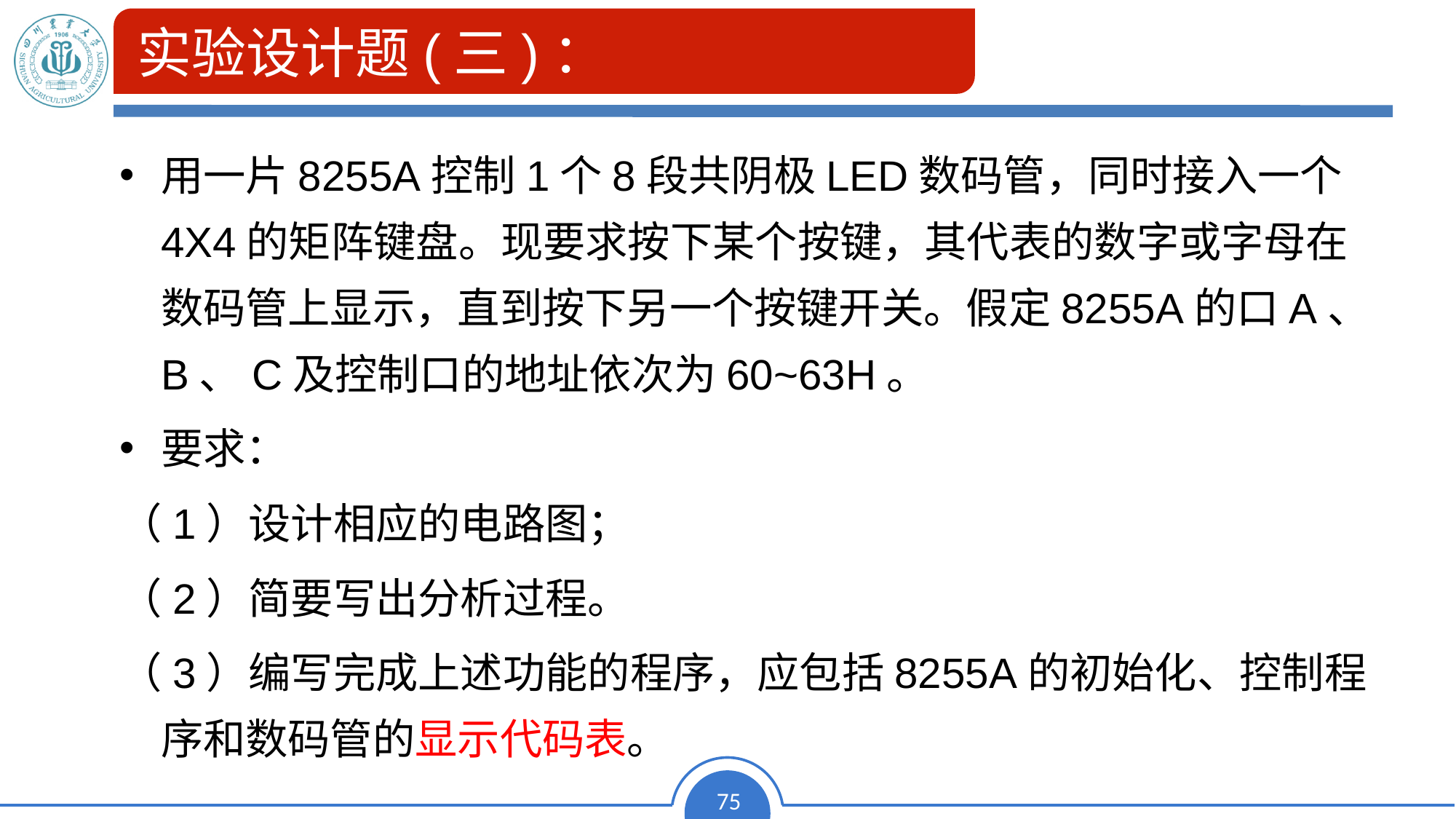

# 实验设计题(三)：
用一片8255A控制1个8段共阴极LED数码管，同时接入一个4X4的矩阵键盘。现要求按下某个按键，其代表的数字或字母在数码管上显示，直到按下另一个按键开关。假定8255A的口A、B、C及控制口的地址依次为60~63H。
要求：
（1）设计相应的电路图；
（2）简要写出分析过程。
（3）编写完成上述功能的程序，应包括8255A的初始化、控制程序和数码管的显示代码表。